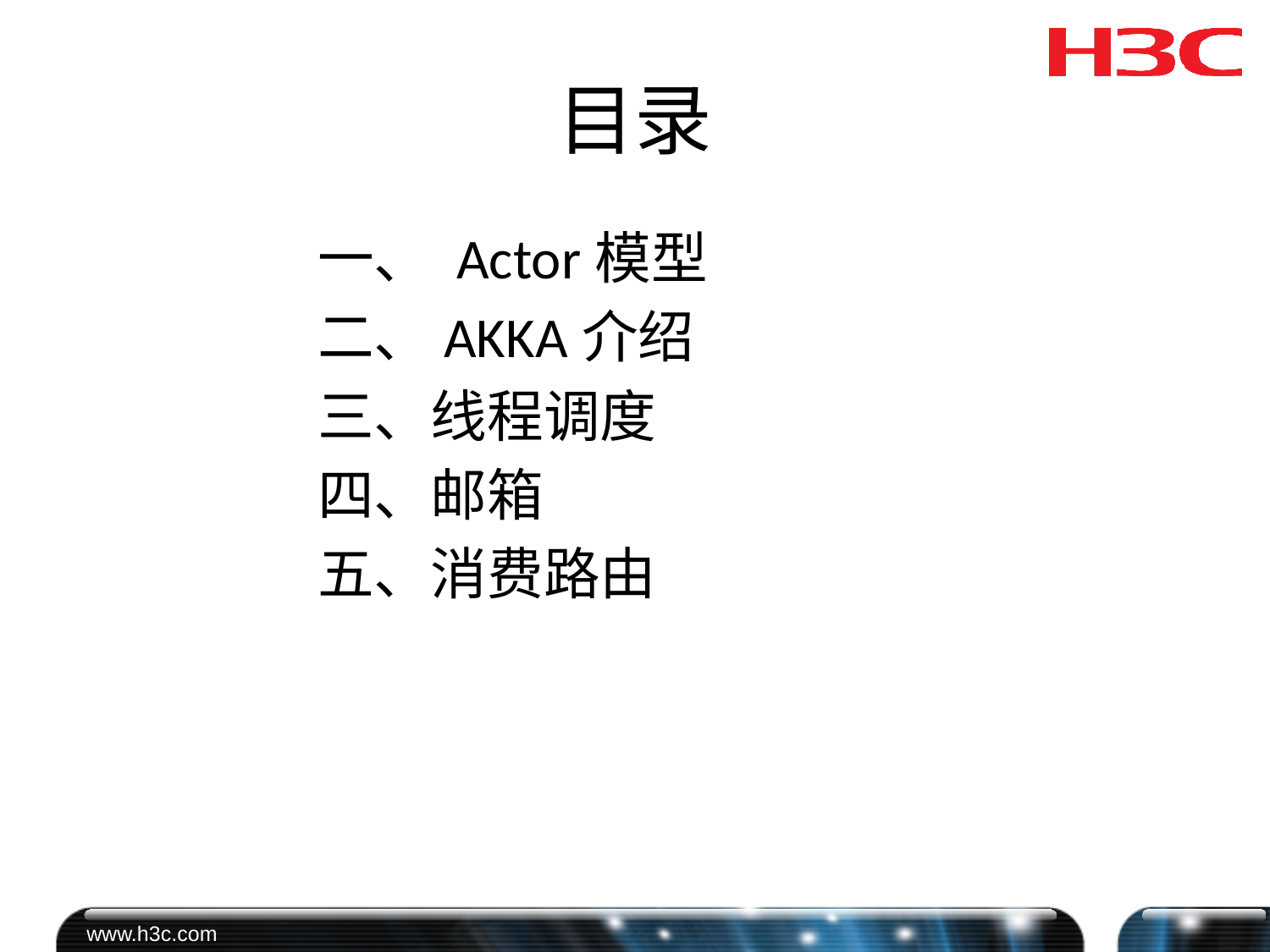

# 目录
一、 Actor模型
二、AKKA介绍
三、线程调度
四、邮箱
五、消费路由